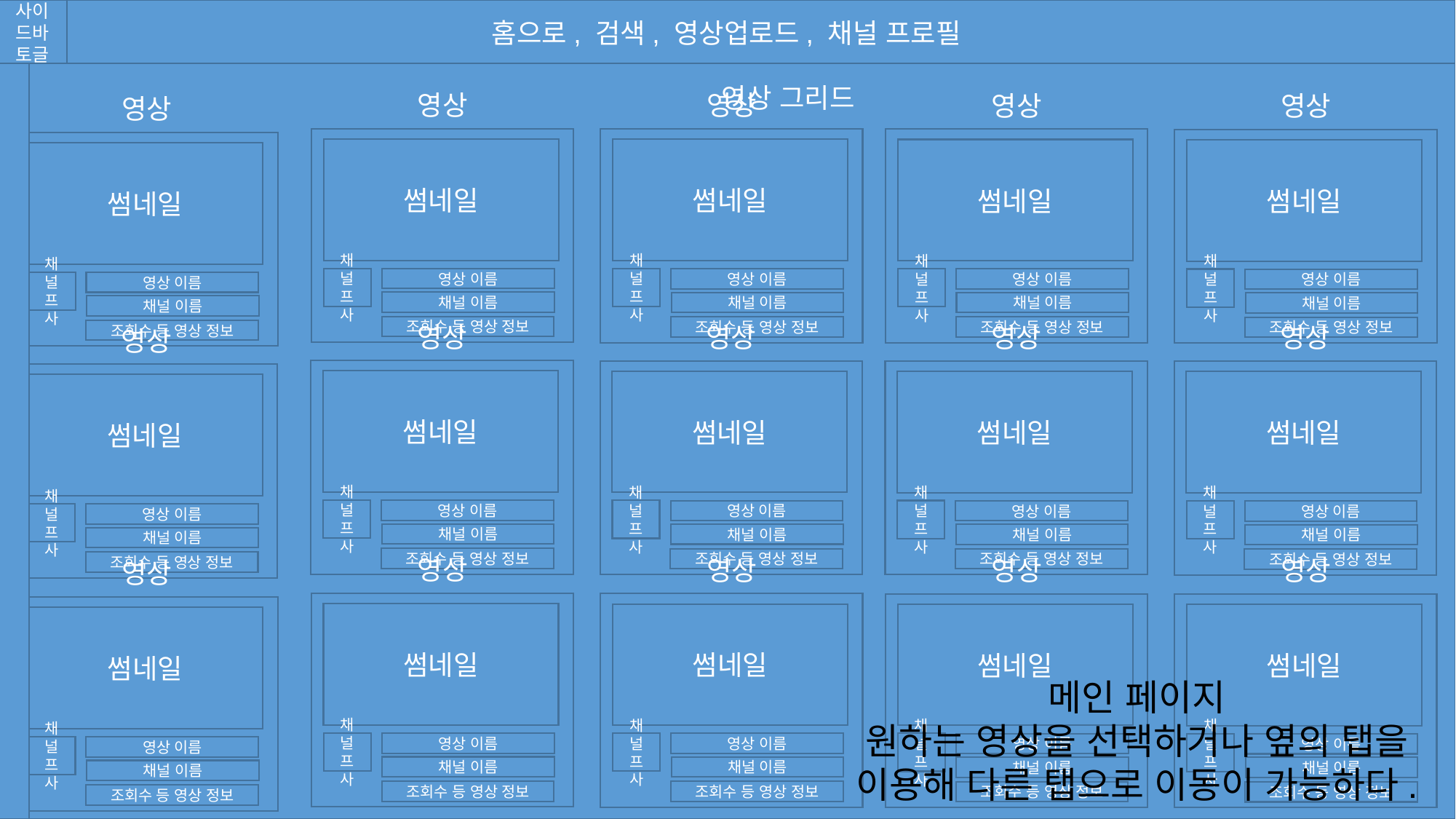

홈으로, 검색, 영상업로드, 채널 프로필
사이드바 토글
               영상 그리드

(사이드바, 옆에 접혔다 펴졌다함)
홈
구독
영상 업로드
시청 프로필
설정
영상

썸네일
채널 프사
영상 이름
채널 이름
조회수 등 영상 정보
영상

썸네일
채널 프사
영상 이름
채널 이름
조회수 등 영상 정보
영상

썸네일
채널 프사
영상 이름
채널 이름
조회수 등 영상 정보
영상

썸네일
채널 프사
영상 이름
채널 이름
조회수 등 영상 정보
영상

썸네일
채널 프사
영상 이름
채널 이름
조회수 등 영상 정보
영상

썸네일
채널 프사
영상 이름
채널 이름
조회수 등 영상 정보
영상

썸네일
채널 프사
영상 이름
채널 이름
조회수 등 영상 정보
영상

썸네일
채널 프사
영상 이름
채널 이름
조회수 등 영상 정보
영상

썸네일
채널 프사
영상 이름
채널 이름
조회수 등 영상 정보
영상

썸네일
채널 프사
영상 이름
채널 이름
조회수 등 영상 정보
영상

썸네일
채널 프사
영상 이름
채널 이름
조회수 등 영상 정보
영상

썸네일
채널 프사
영상 이름
채널 이름
조회수 등 영상 정보
영상

썸네일
채널 프사
영상 이름
채널 이름
조회수 등 영상 정보
영상

썸네일
채널 프사
영상 이름
채널 이름
조회수 등 영상 정보
영상

썸네일
채널 프사
영상 이름
채널 이름
조회수 등 영상 정보
메인 페이지
원하는 영상을 선택하거나 옆의 탭을 이용해 다른 탭으로 이동이 가능하다.